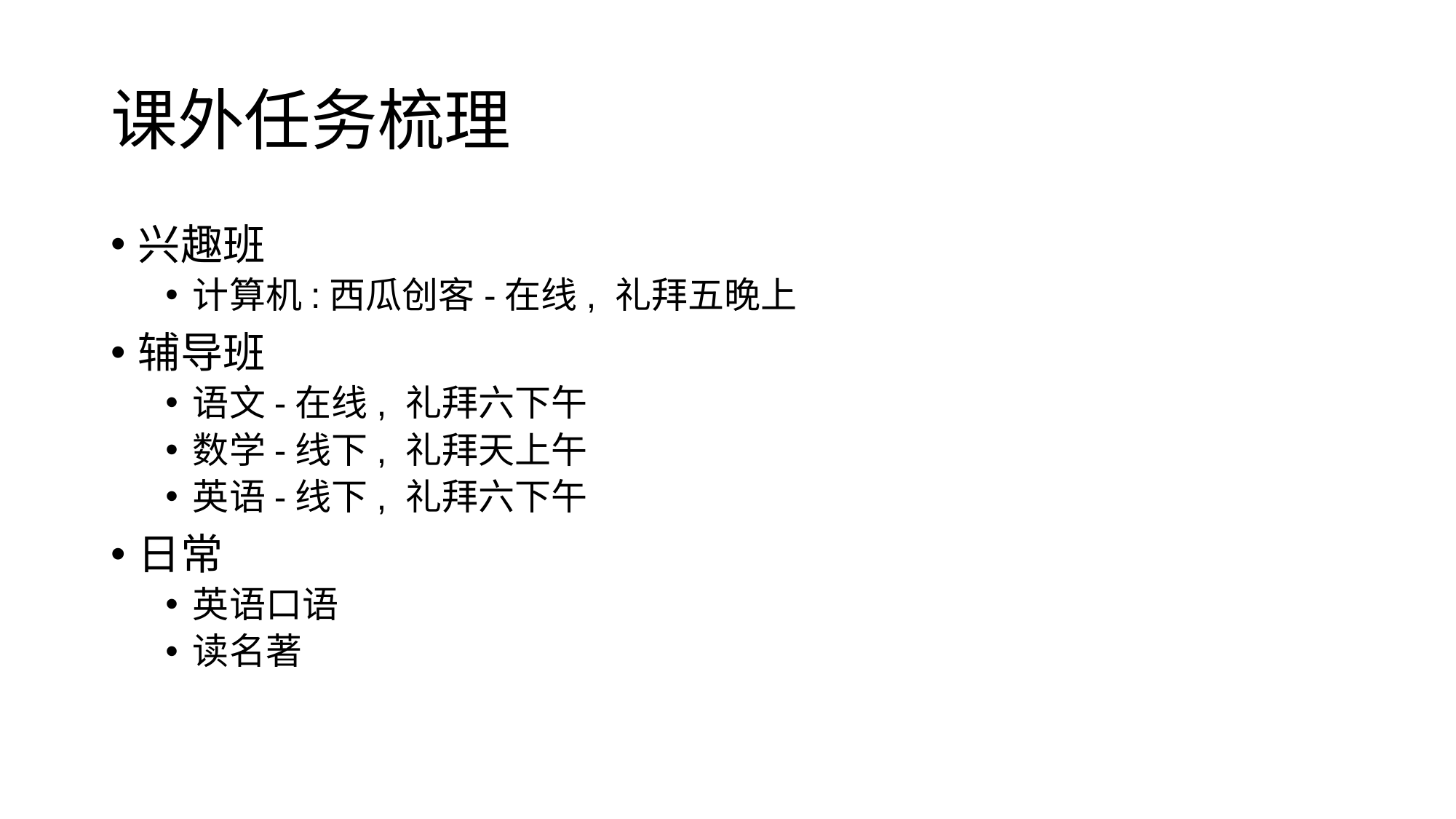

# 课外任务梳理
兴趣班
计算机:西瓜创客-在线, 礼拜五晚上
辅导班
语文-在线, 礼拜六下午
数学-线下, 礼拜天上午
英语-线下, 礼拜六下午
日常
英语口语
读名著